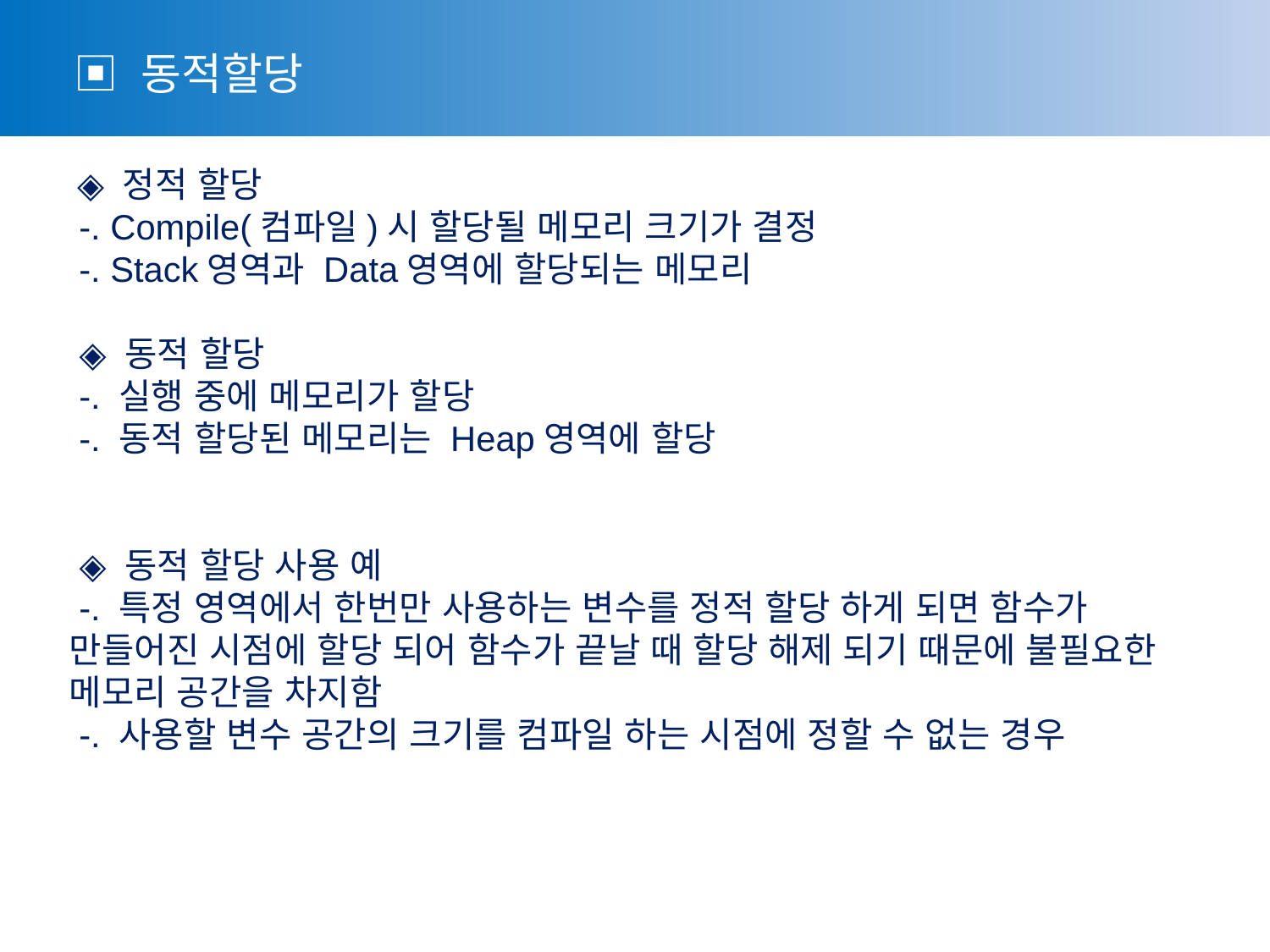

▣ 동적할당
 ◈ 정적 할당
 -. Compile(컴파일)시 할당될 메모리 크기가 결정
 -. Stack영역과 Data영역에 할당되는 메모리

 ◈ 동적 할당
 -. 실행 중에 메모리가 할당
 -. 동적 할당된 메모리는 Heap영역에 할당

 ◈ 동적 할당 사용 예
 -. 특정 영역에서 한번만 사용하는 변수를 정적 할당 하게 되면 함수가 만들어진 시점에 할당 되어 함수가 끝날 때 할당 해제 되기 때문에 불필요한 메모리 공간을 차지함
 -. 사용할 변수 공간의 크기를 컴파일 하는 시점에 정할 수 없는 경우